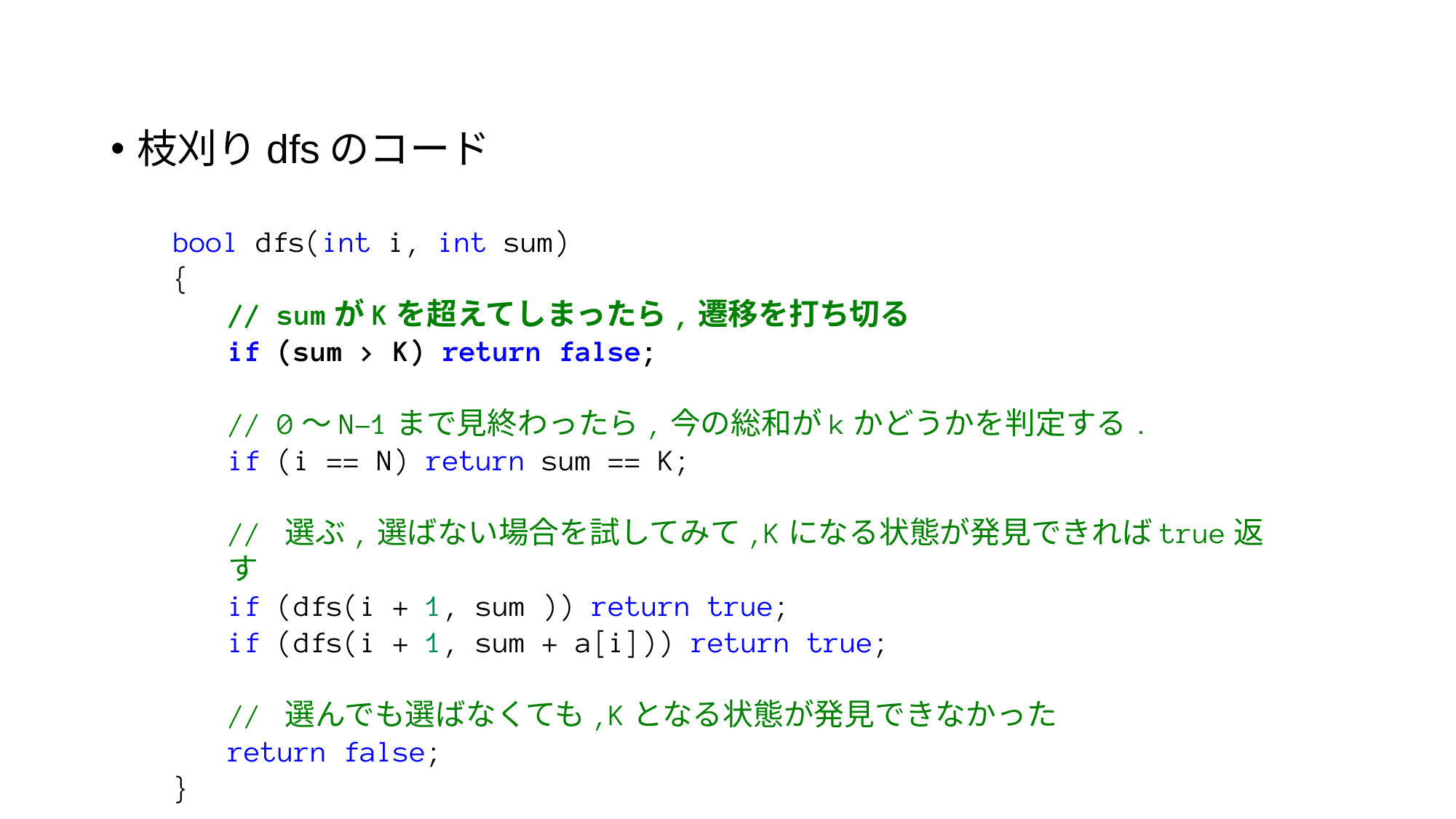

枝刈りdfsのコード
bool dfs(int i, int sum)
{
// sumがKを超えてしまったら,遷移を打ち切る
if (sum > K) return false;

// 0～N-1まで見終わったら,今の総和がkかどうかを判定する.
if (i == N) return sum == K;
// 選ぶ,選ばない場合を試してみて,Kになる状態が発見できればtrue返す
if (dfs(i + 1, sum )) return true;
if (dfs(i + 1, sum + a[i])) return true;
// 選んでも選ばなくても,Kとなる状態が発見できなかった
return false;
}